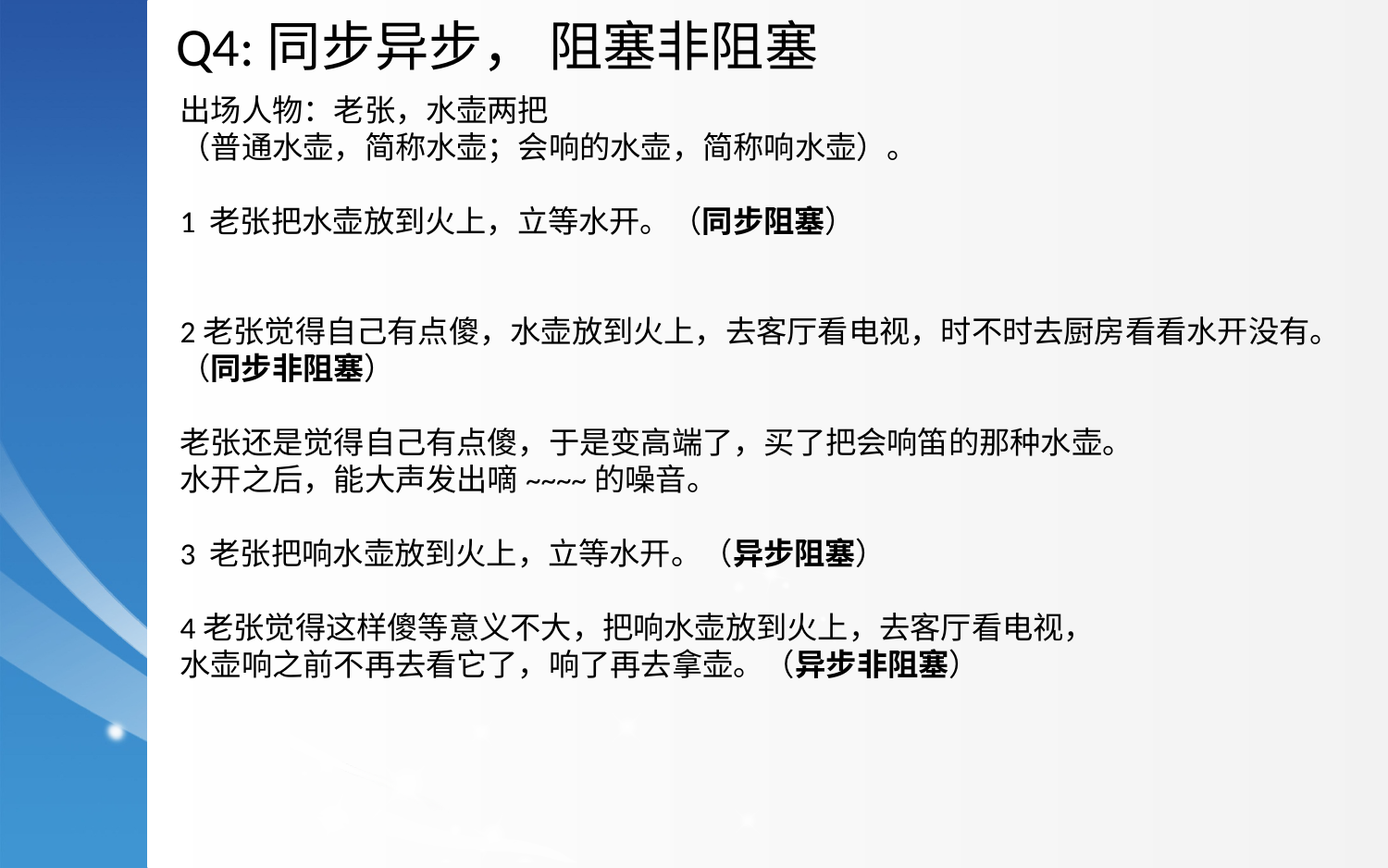

# Q4:同步异步， 阻塞非阻塞
出场人物：老张，水壶两把
（普通水壶，简称水壶；会响的水壶，简称响水壶）。
1 老张把水壶放到火上，立等水开。（同步阻塞）

2老张觉得自己有点傻，水壶放到火上，去客厅看电视，时不时去厨房看看水开没有。
（同步非阻塞）
老张还是觉得自己有点傻，于是变高端了，买了把会响笛的那种水壶。
水开之后，能大声发出嘀~~~~的噪音。
3 老张把响水壶放到火上，立等水开。（异步阻塞）
4老张觉得这样傻等意义不大，把响水壶放到火上，去客厅看电视，
水壶响之前不再去看它了，响了再去拿壶。（异步非阻塞）